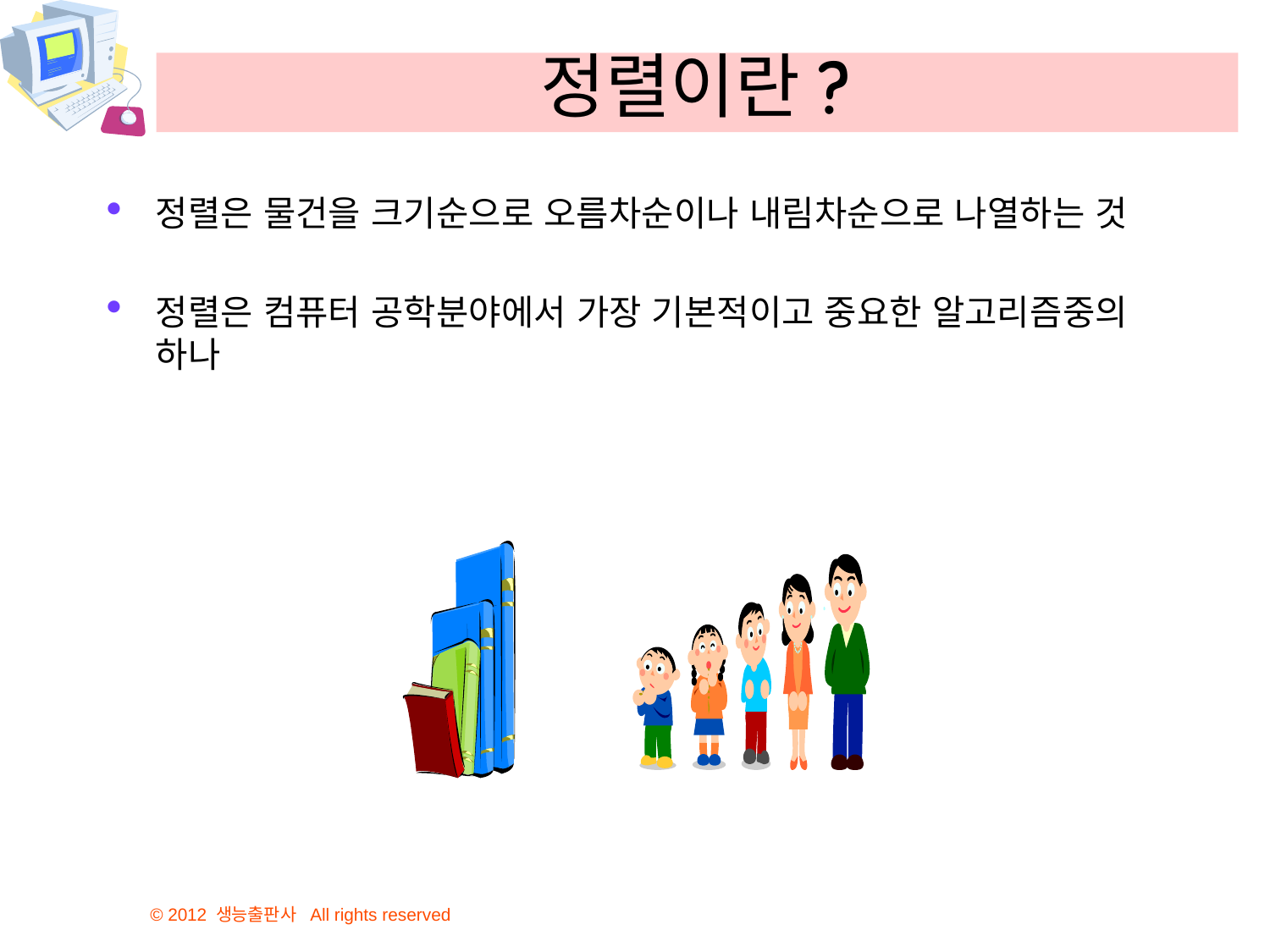

# 정렬이란?
정렬은 물건을 크기순으로 오름차순이나 내림차순으로 나열하는 것

정렬은 컴퓨터 공학분야에서 가장 기본적이고 중요한 알고리즘중의 하나